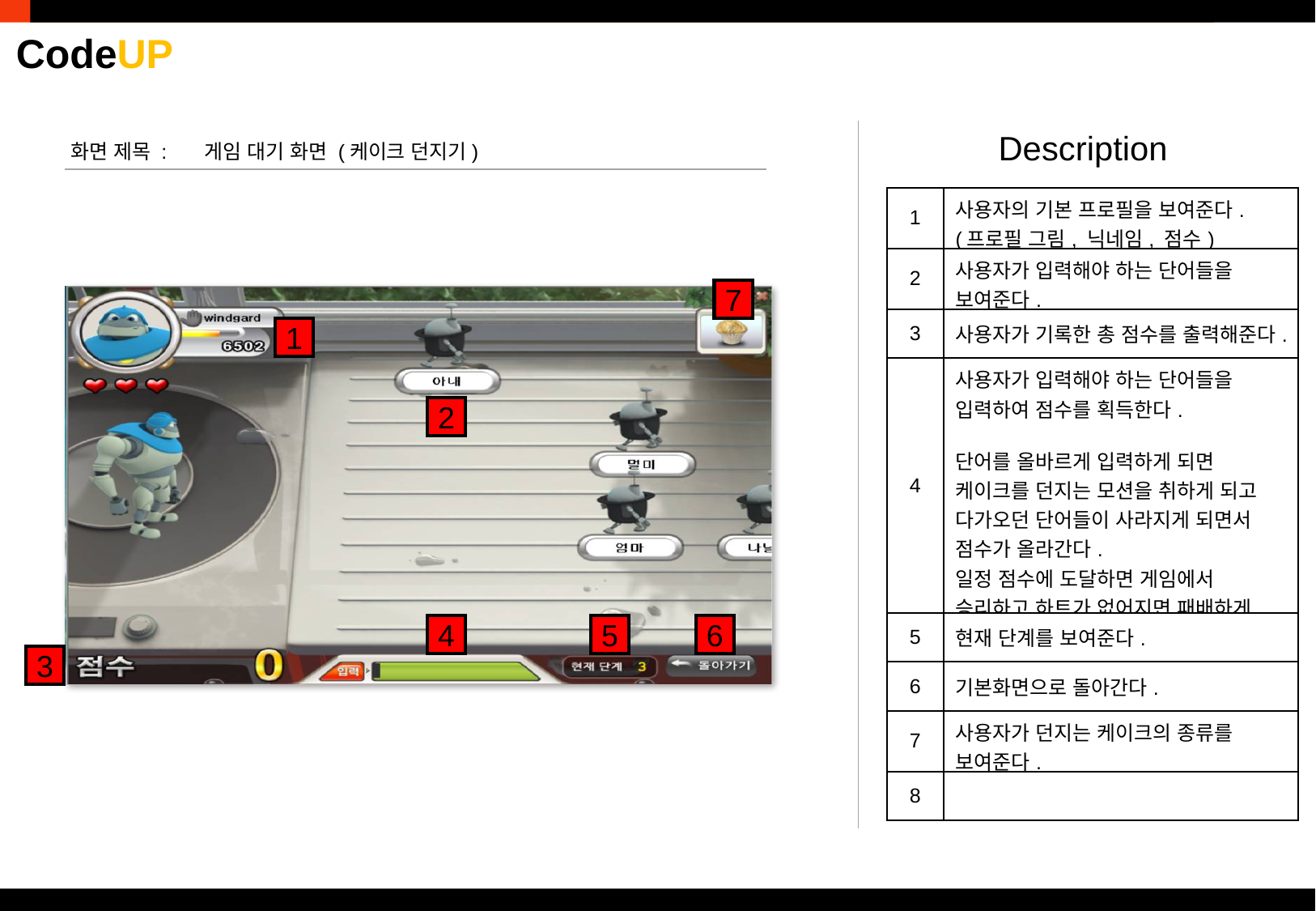

Description
화면 제목 :
게임 대기 화면 (케이크 던지기)
| 1 | 사용자의 기본 프로필을 보여준다. (프로필 그림, 닉네임, 점수) |
| --- | --- |
| 2 | 사용자가 입력해야 하는 단어들을 보여준다. |
| 3 | 사용자가 기록한 총 점수를 출력해준다. |
| 4 | 사용자가 입력해야 하는 단어들을 입력하여 점수를 획득한다. 단어를 올바르게 입력하게 되면 케이크를 던지는 모션을 취하게 되고 다가오던 단어들이 사라지게 되면서 점수가 올라간다. 일정 점수에 도달하면 게임에서 승리하고 하트가 없어지면 패배하게 된다. |
| 5 | 현재 단계를 보여준다. |
| 6 | 기본화면으로 돌아간다. |
| 7 | 사용자가 던지는 케이크의 종류를 보여준다. |
| 8 |  |
7

1
2
4
5
6
3